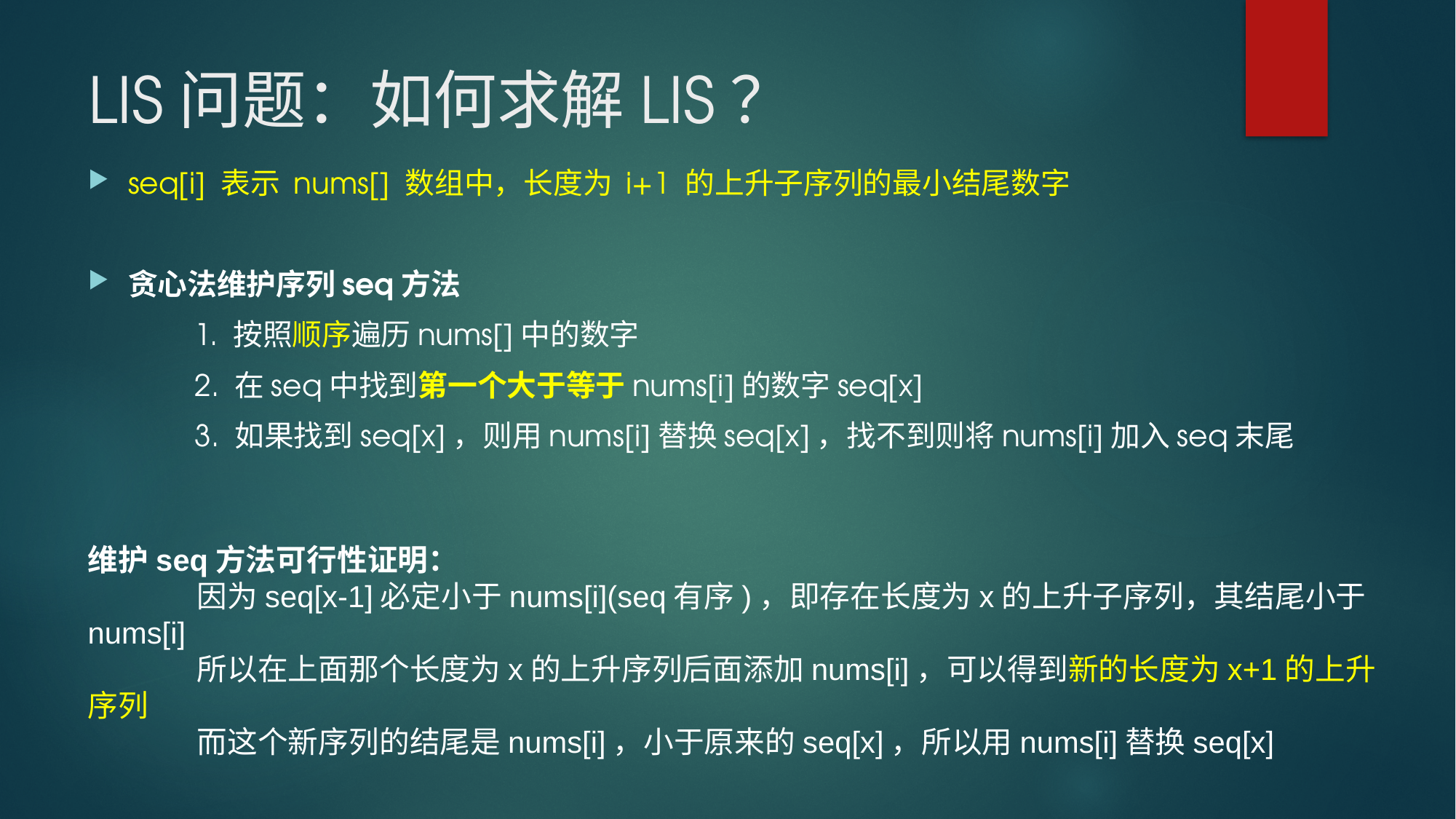

# LIS问题：如何求解LIS？
seq[i] 表示 nums[] 数组中，长度为 i+1 的上升子序列的最小结尾数字

贪心法维护序列seq方法
	1. 按照顺序遍历nums[]中的数字
	2. 在seq中找到第一个大于等于nums[i]的数字seq[x]
	3. 如果找到seq[x]，则用nums[i]替换seq[x]，找不到则将nums[i]加入seq末尾

维护seq方法可行性证明：
	因为seq[x-1]必定小于nums[i](seq有序)，即存在长度为x的上升子序列，其结尾小于nums[i]
	所以在上面那个长度为x的上升序列后面添加nums[i]，可以得到新的长度为x+1的上升序列
	而这个新序列的结尾是nums[i]，小于原来的seq[x]，所以用nums[i]替换seq[x]